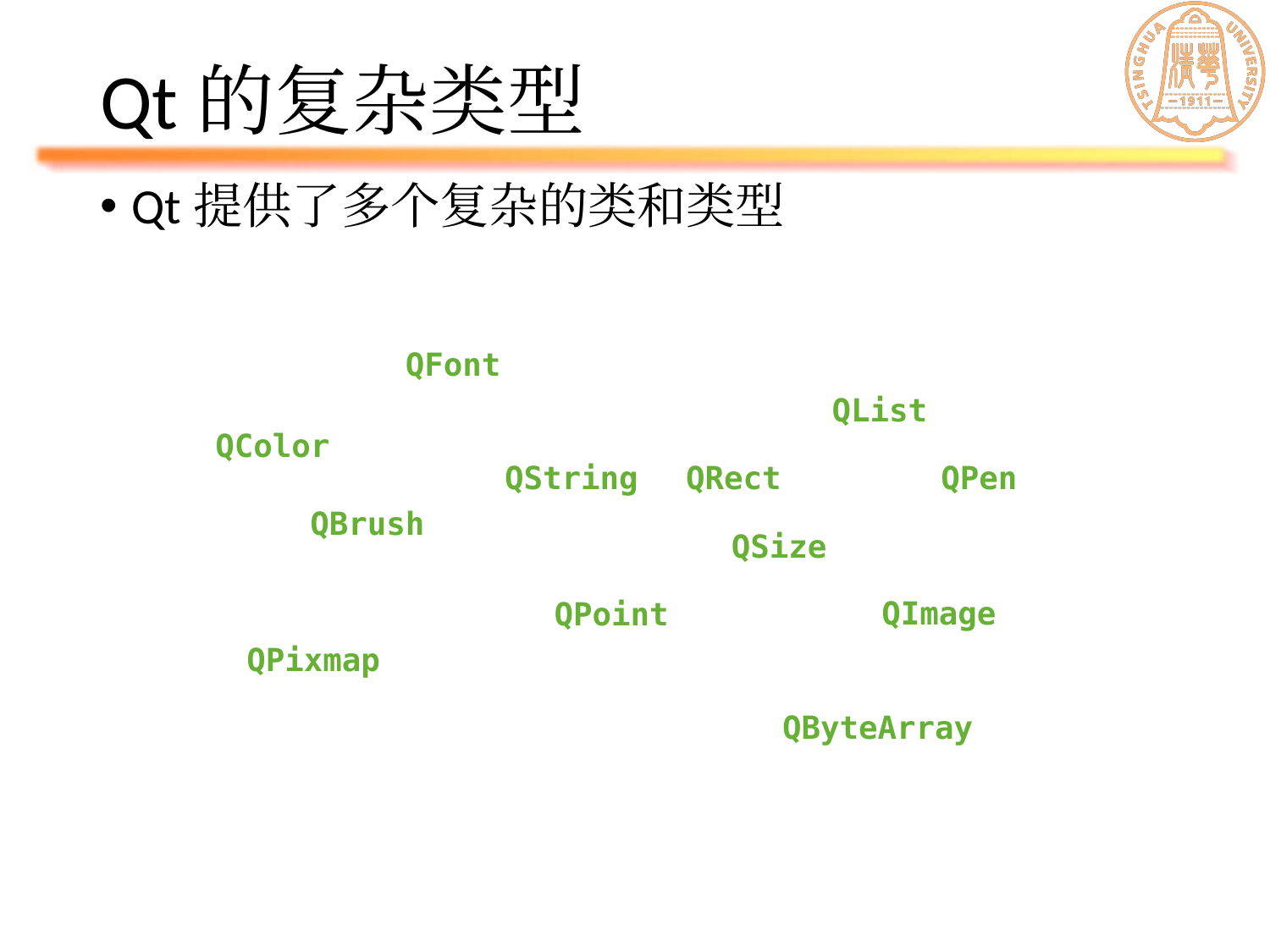

# Qt的复杂类型
Qt提供了多个复杂的类和类型

QFont
QList
QColor
QString
QRect
QPen
QBrush
QSize
QImage
QPoint
QPixmap
QByteArray